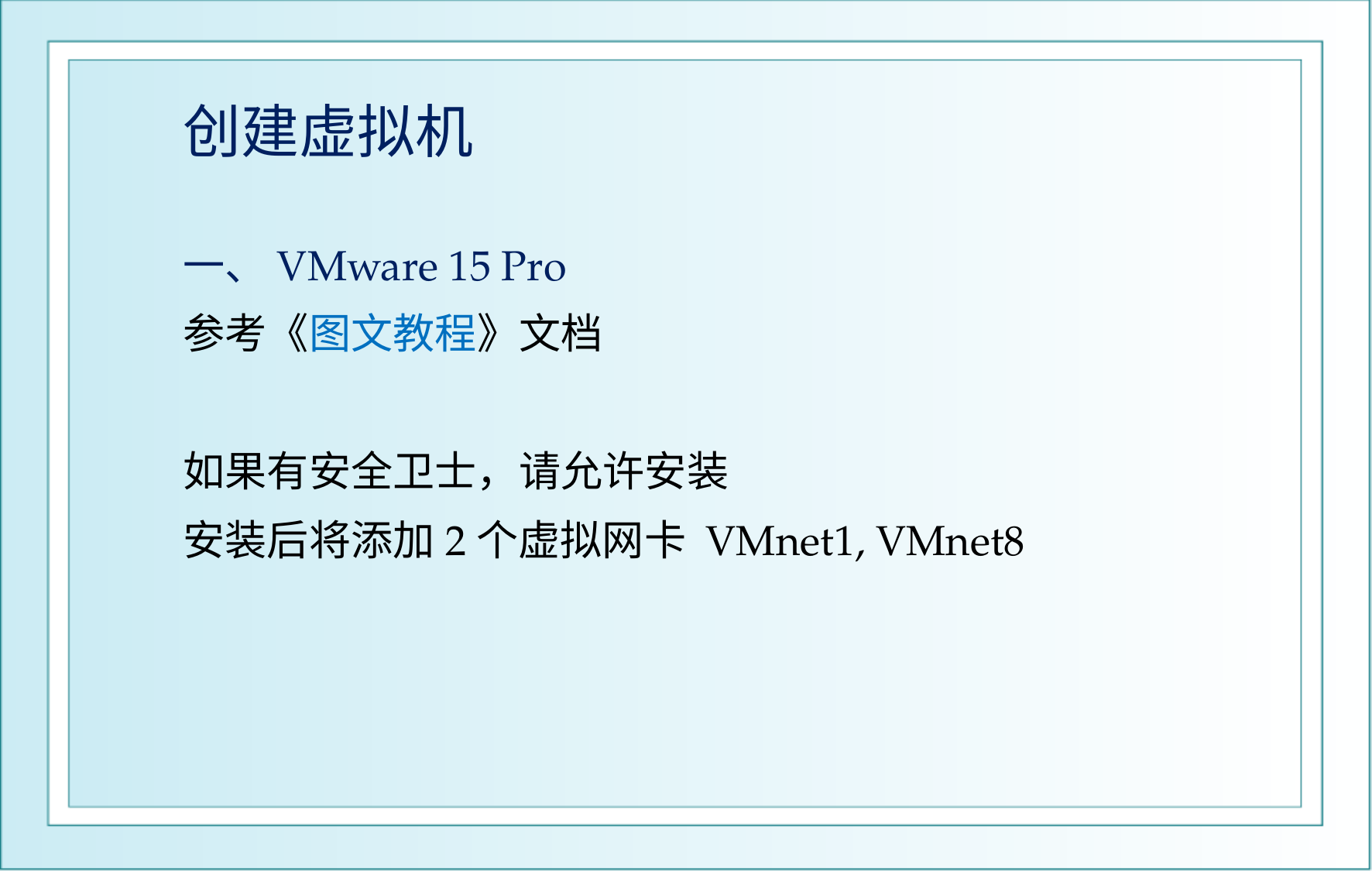

# 创建虚拟机
一、VMware 15 Pro
参考《图文教程》文档

如果有安全卫士，请允许安装
安装后将添加2个虚拟网卡 VMnet1, VMnet8